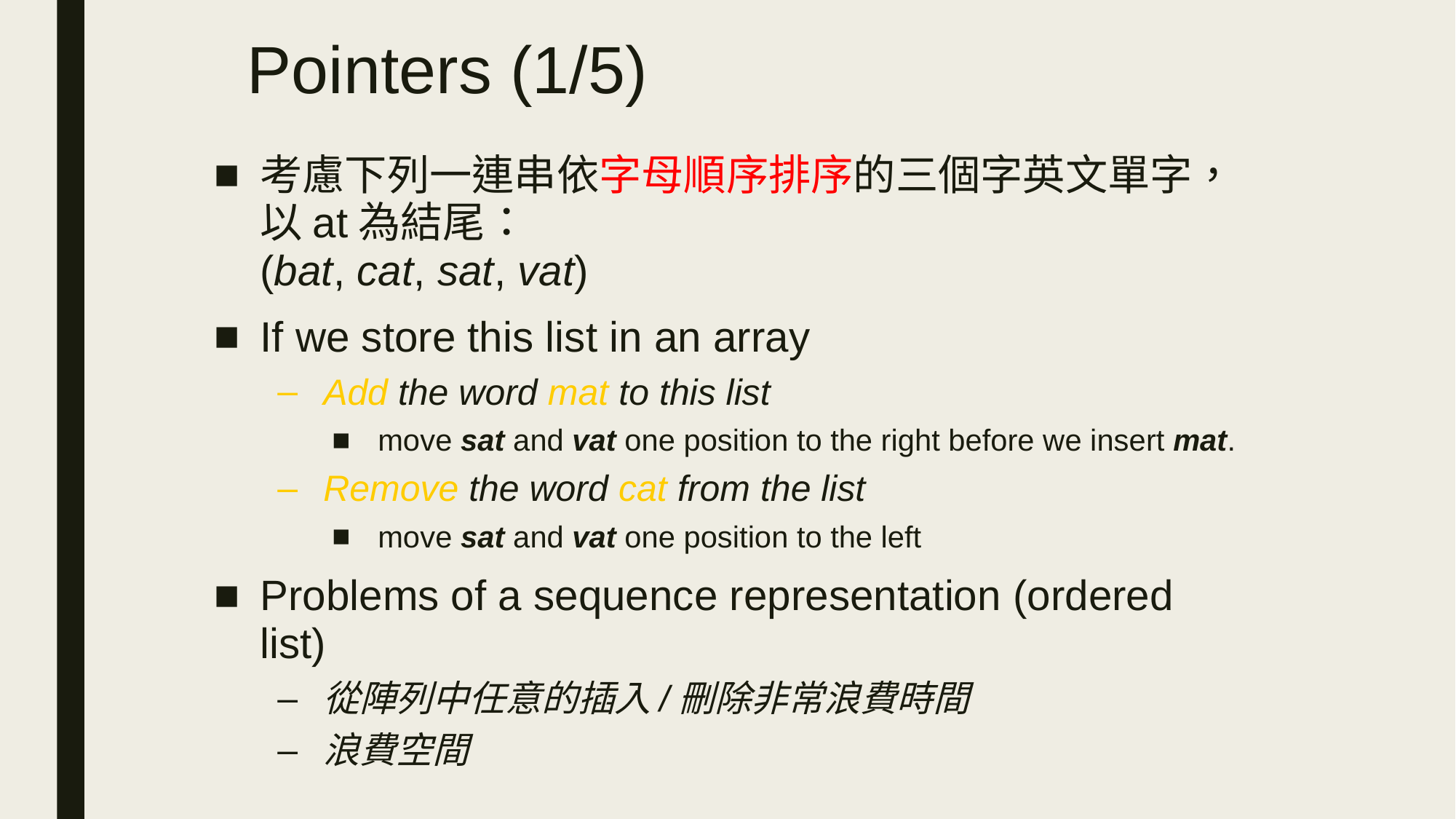

# Pointers (1/5)
考慮下列一連串依字母順序排序的三個字英文單字，以at為結尾：
(bat, cat, sat, vat)
If we store this list in an array
Add the word mat to this list
move sat and vat one position to the right before we insert mat.
Remove the word cat from the list
move sat and vat one position to the left
Problems of a sequence representation (ordered list)
從陣列中任意的插入/刪除非常浪費時間
浪費空間